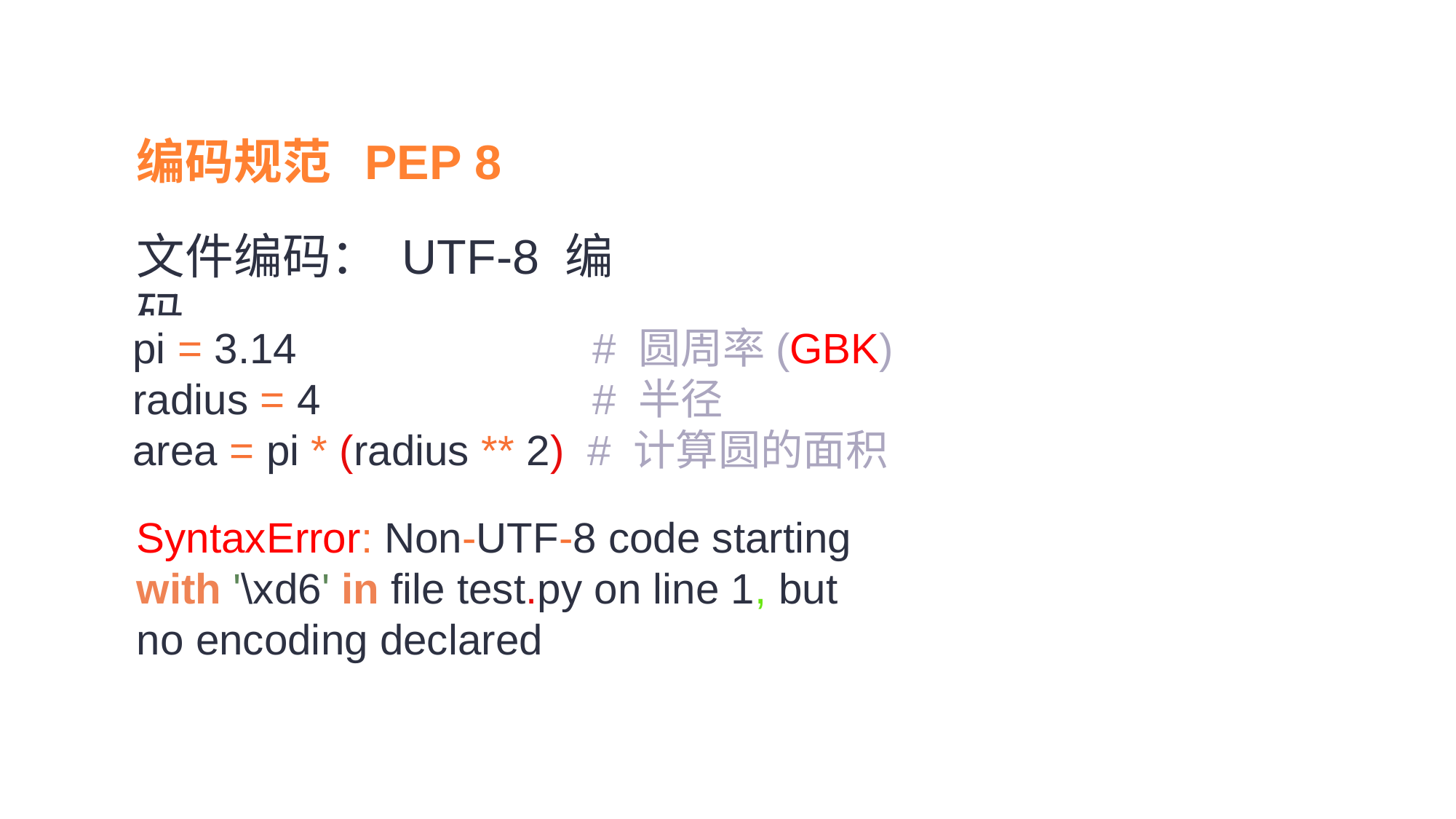

编码规范  PEP 8
文件编码： UTF-8 编码
pi = 3.14                         # 圆周率(GBK)
radius = 4                       # 半径
area = pi * (radius ** 2)  # 计算圆的面积
SyntaxError: Non-UTF-8 code starting with '\xd6' in file test.py on line 1, but no encoding declared